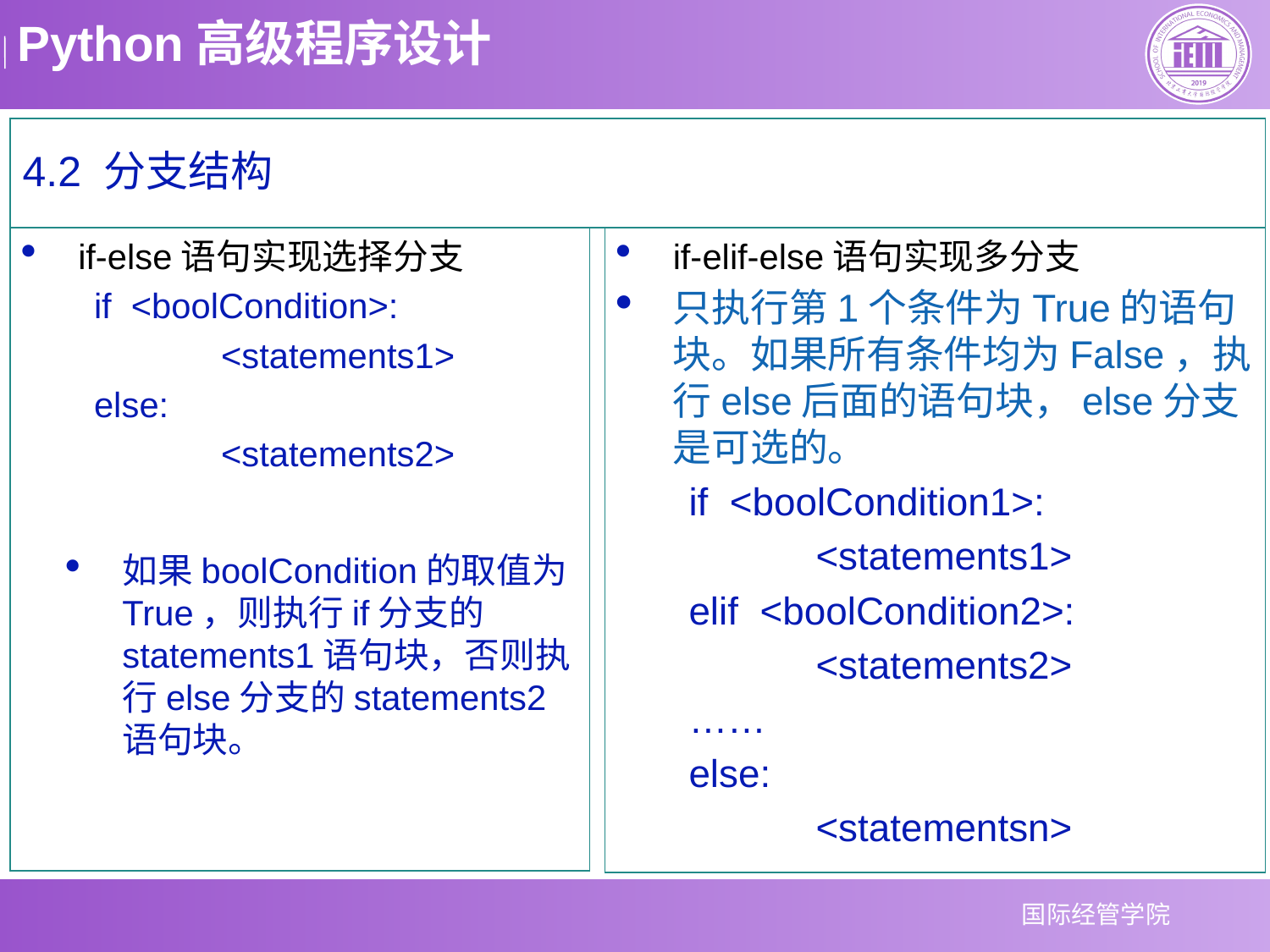

4.2 分支结构
if-elif-else语句实现多分支
只执行第1个条件为True的语句块。如果所有条件均为False，执行else后面的语句块，else分支是可选的。
if  <boolCondition1>:
	<statements1>
elif  <boolCondition2>:
	<statements2>
……
else:
	<statementsn>

if-else语句实现选择分支
if  <boolCondition>:
	<statements1>
else:
	<statements2>

如果boolCondition的取值为True，则执行if分支的statements1语句块，否则执行else分支的statements2语句块。